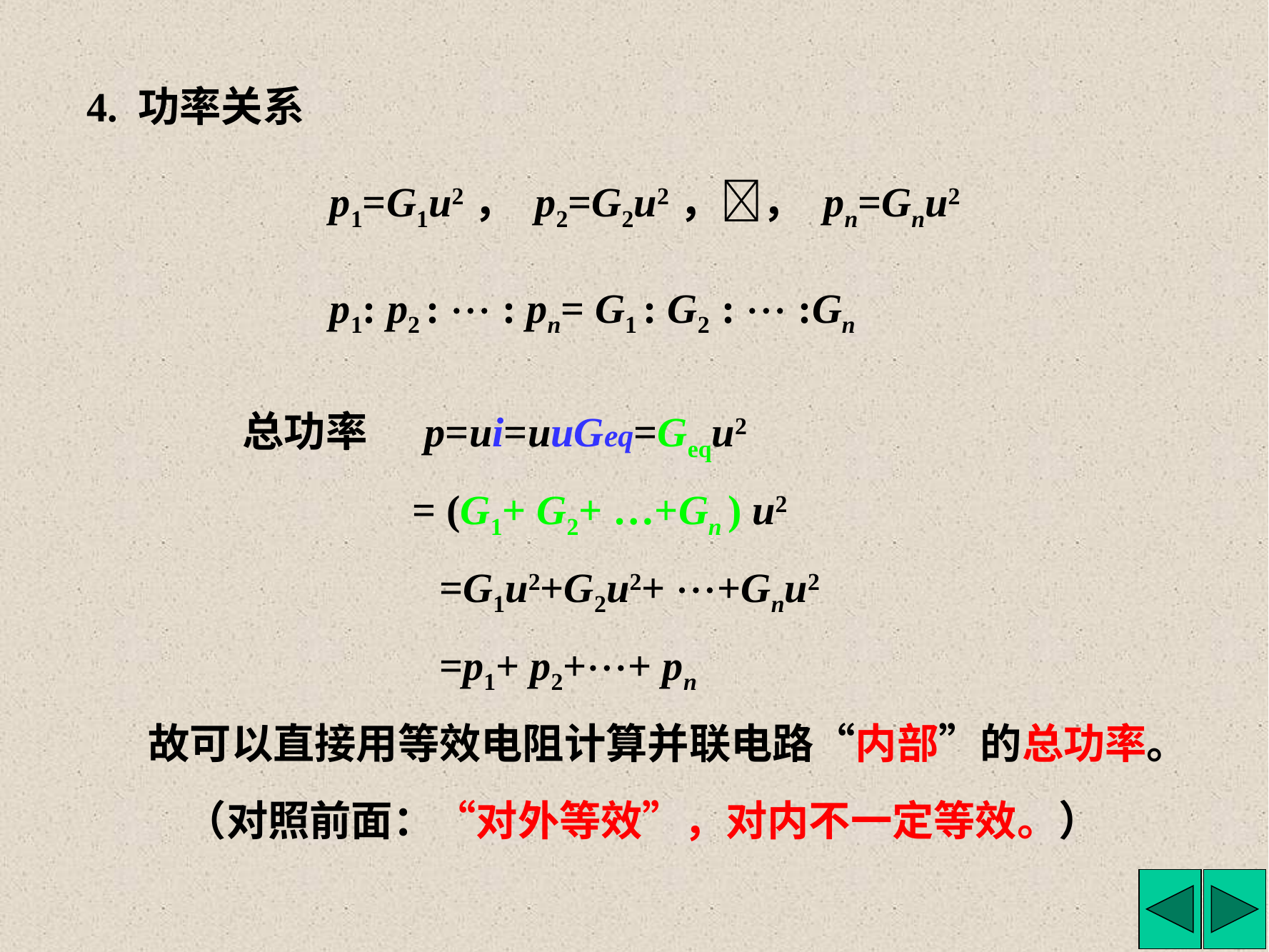

4. 功率关系
p1=G1u2， p2=G2u2，…， pn=Gnu2
p1: p2 : … : pn= G1 : G2  : … :Gn
总功率     p=ui=uuGeq=Gequ2
                            = (G1+ G2+ …+Gn ) u2
                   =G1u2+G2u2+ …+Gnu2
                   =p1+ p2+…+ pn
故可以直接用等效电阻计算并联电路“内部”的总功率。
（对照前面：“对外等效”，对内不一定等效。）